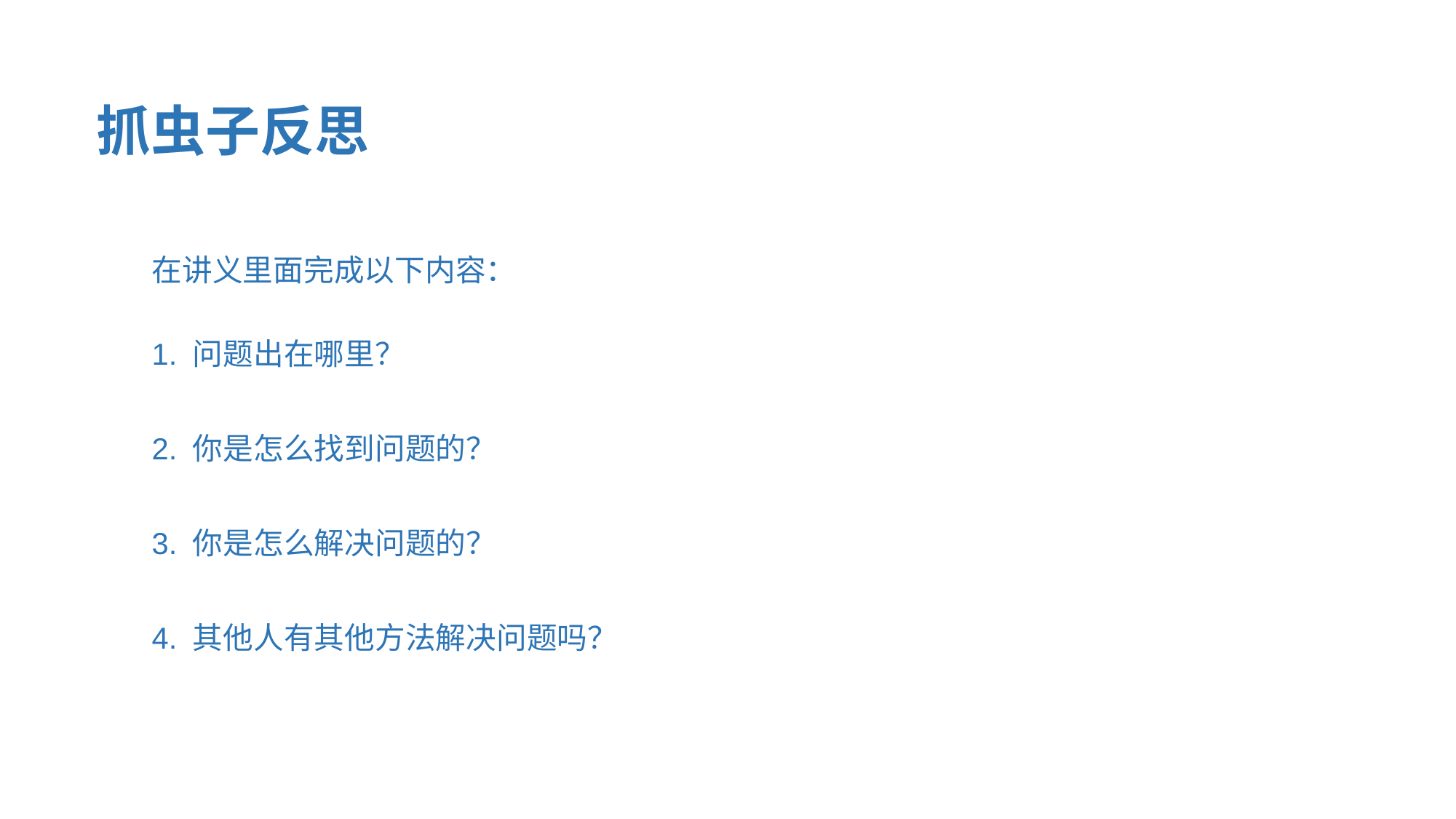

抓虫子反思
在讲义里面完成以下内容：

1. 问题出在哪里？

2. 你是怎么找到问题的？

3. 你是怎么解决问题的？

4. 其他人有其他方法解决问题吗？